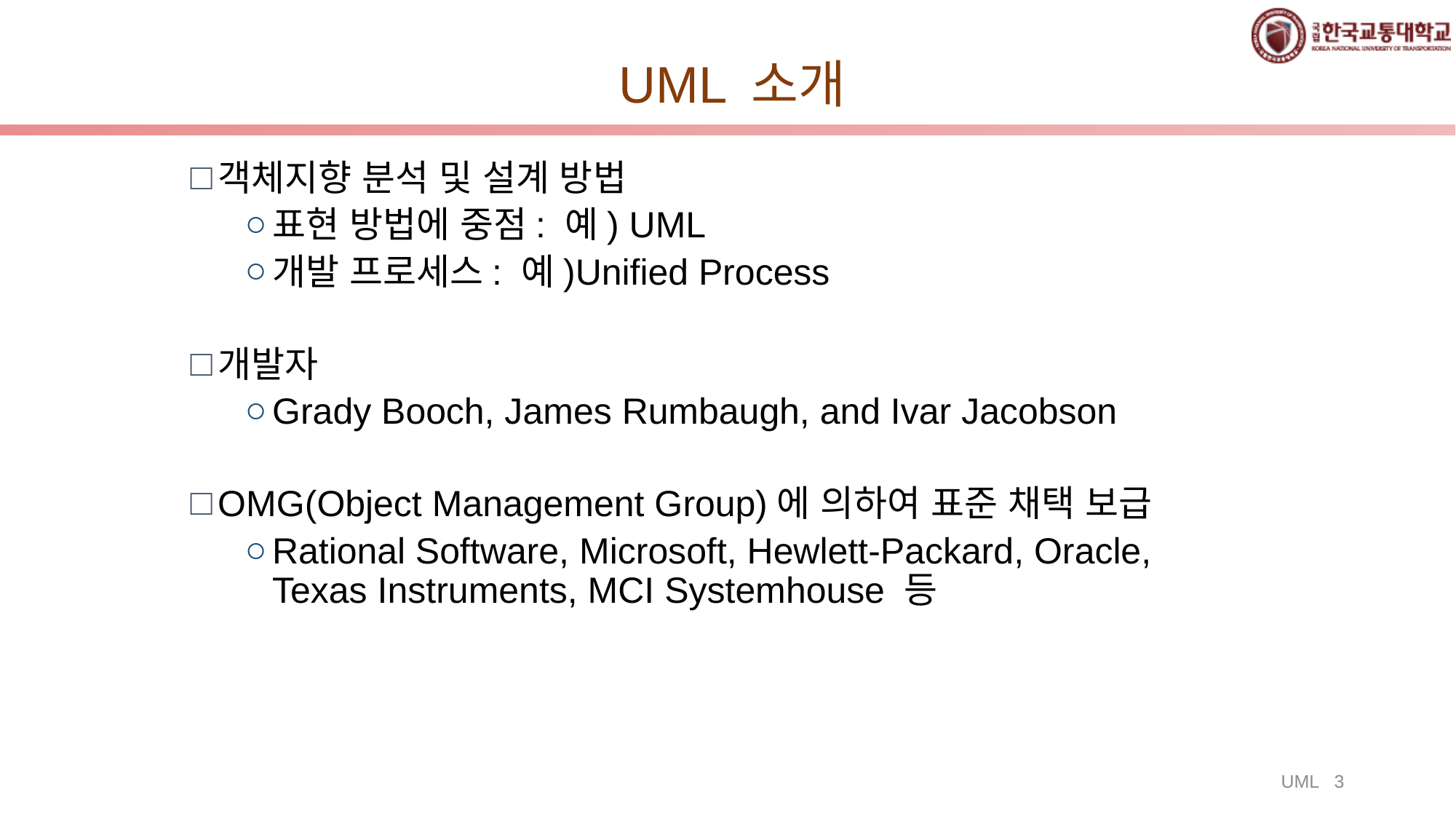

# UML 소개
객체지향 분석 및 설계 방법
표현 방법에 중점: 예) UML
개발 프로세스: 예)Unified Process

개발자
Grady Booch, James Rumbaugh, and Ivar Jacobson

OMG(Object Management Group)에 의하여 표준 채택 보급
Rational Software, Microsoft, Hewlett-Packard, Oracle, Texas Instruments, MCI Systemhouse 등

UML   3